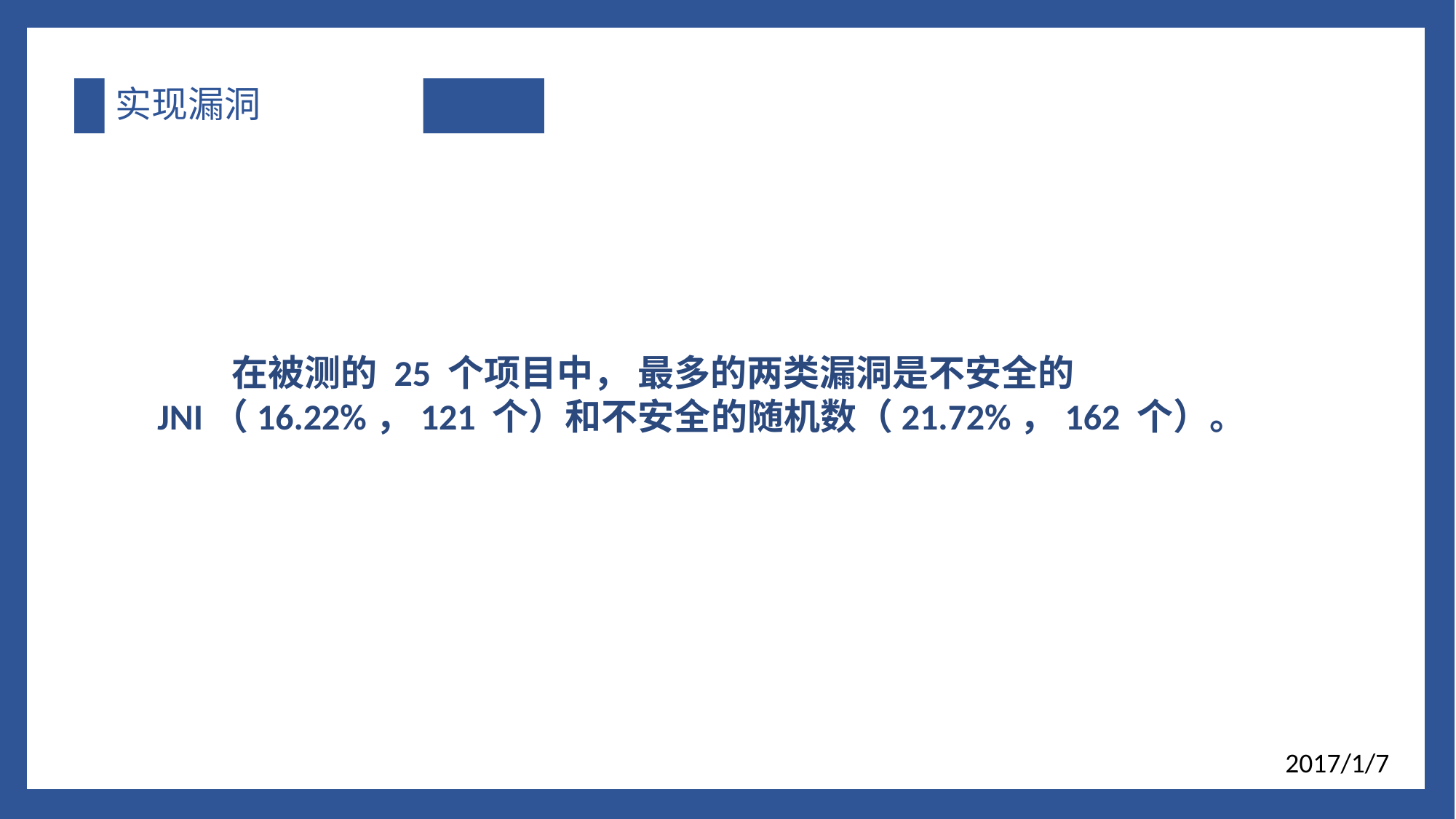

# 实现漏洞
        在被测的 25 个项目中， 最多的两类漏洞是不安全的 JNI（16.22%，121 个）和不安全的随机数（21.72%，162 个）。
2017/1/7